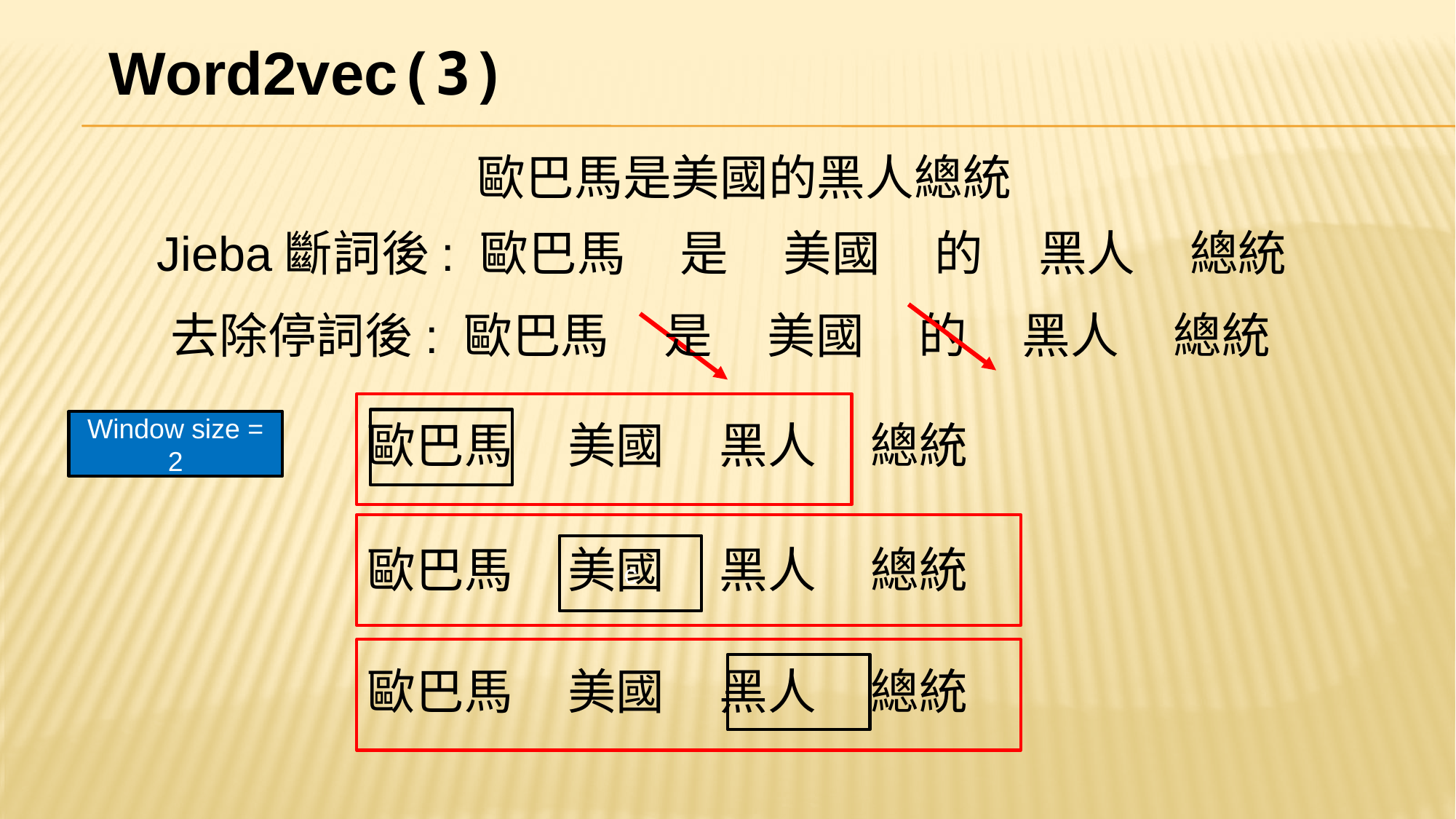

# word2vec(3)
歐巴馬是美國的黑人總統
Jieba斷詞後: 歐巴馬     是     美國     的     黑人     總統
去除停詞後: 歐巴馬     是     美國     的     黑人     總統

歐巴馬     美國     黑人     總統

Window size = 2

歐巴馬     美國     黑人     總統
c

歐巴馬     美國     黑人     總統